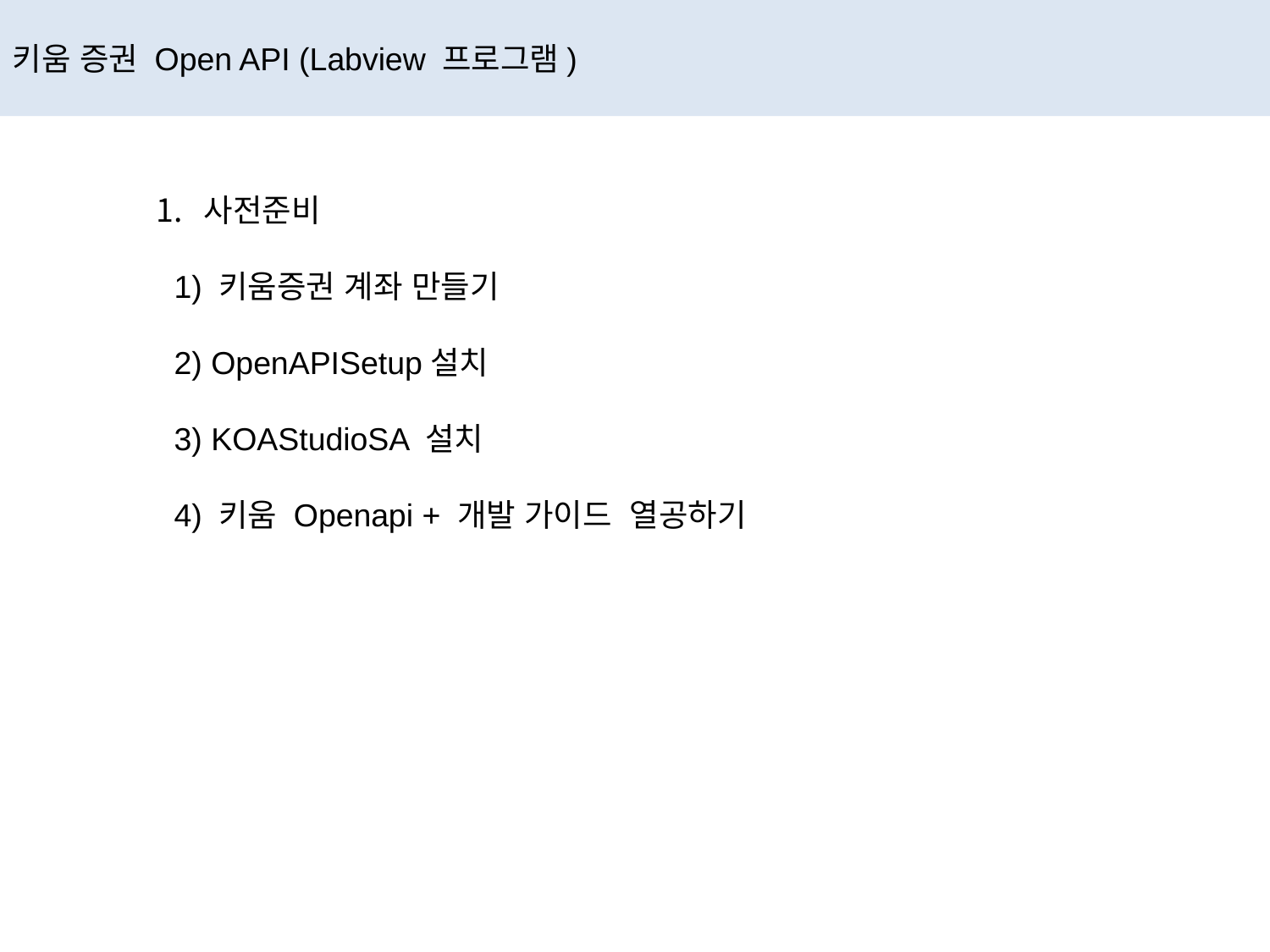

키움 증권 Open API (Labview 프로그램)
사전준비
  1) 키움증권 계좌 만들기
  2) OpenAPISetup설치
  3) KOAStudioSA 설치
  4) 키움 Openapi + 개발 가이드  열공하기